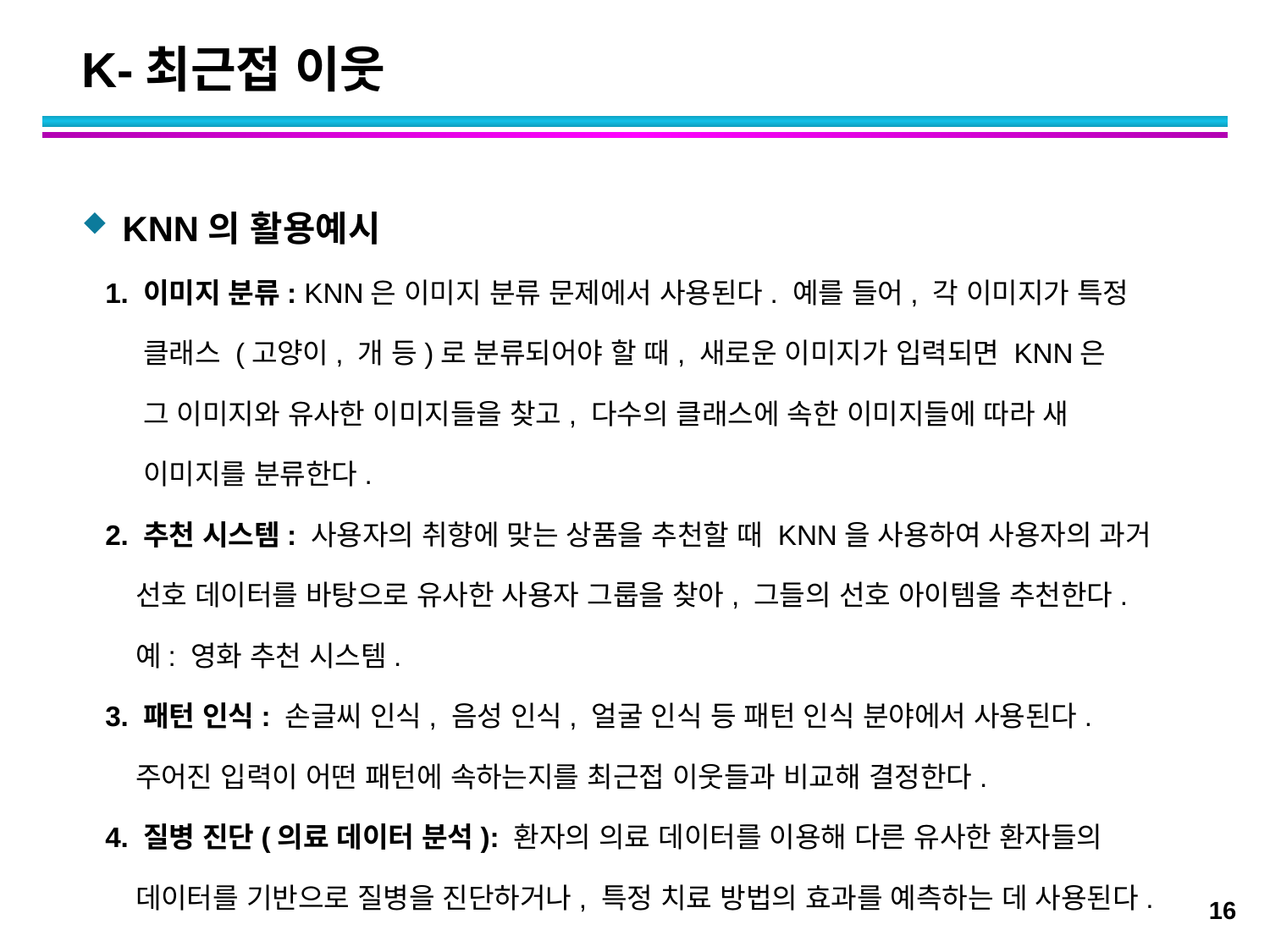

K-최근접 이웃
KNN의 활용예시
   1. 이미지 분류: KNN은 이미지 분류 문제에서 사용된다. 예를 들어, 각 이미지가 특정
       클래스 (고양이, 개 등)로 분류되어야 할 때, 새로운 이미지가 입력되면 KNN은
       그 이미지와 유사한 이미지들을 찾고, 다수의 클래스에 속한 이미지들에 따라 새
       이미지를 분류한다.
   2. 추천 시스템: 사용자의 취향에 맞는 상품을 추천할 때 KNN을 사용하여 사용자의 과거
      선호 데이터를 바탕으로 유사한 사용자 그룹을 찾아, 그들의 선호 아이템을 추천한다.
      예: 영화 추천 시스템.
   3. 패턴 인식: 손글씨 인식, 음성 인식, 얼굴 인식 등 패턴 인식 분야에서 사용된다.
      주어진 입력이 어떤 패턴에 속하는지를 최근접 이웃들과 비교해 결정한다.
   4. 질병 진단(의료 데이터 분석): 환자의 의료 데이터를 이용해 다른 유사한 환자들의
      데이터를 기반으로 질병을 진단하거나, 특정 치료 방법의 효과를 예측하는 데 사용된다.